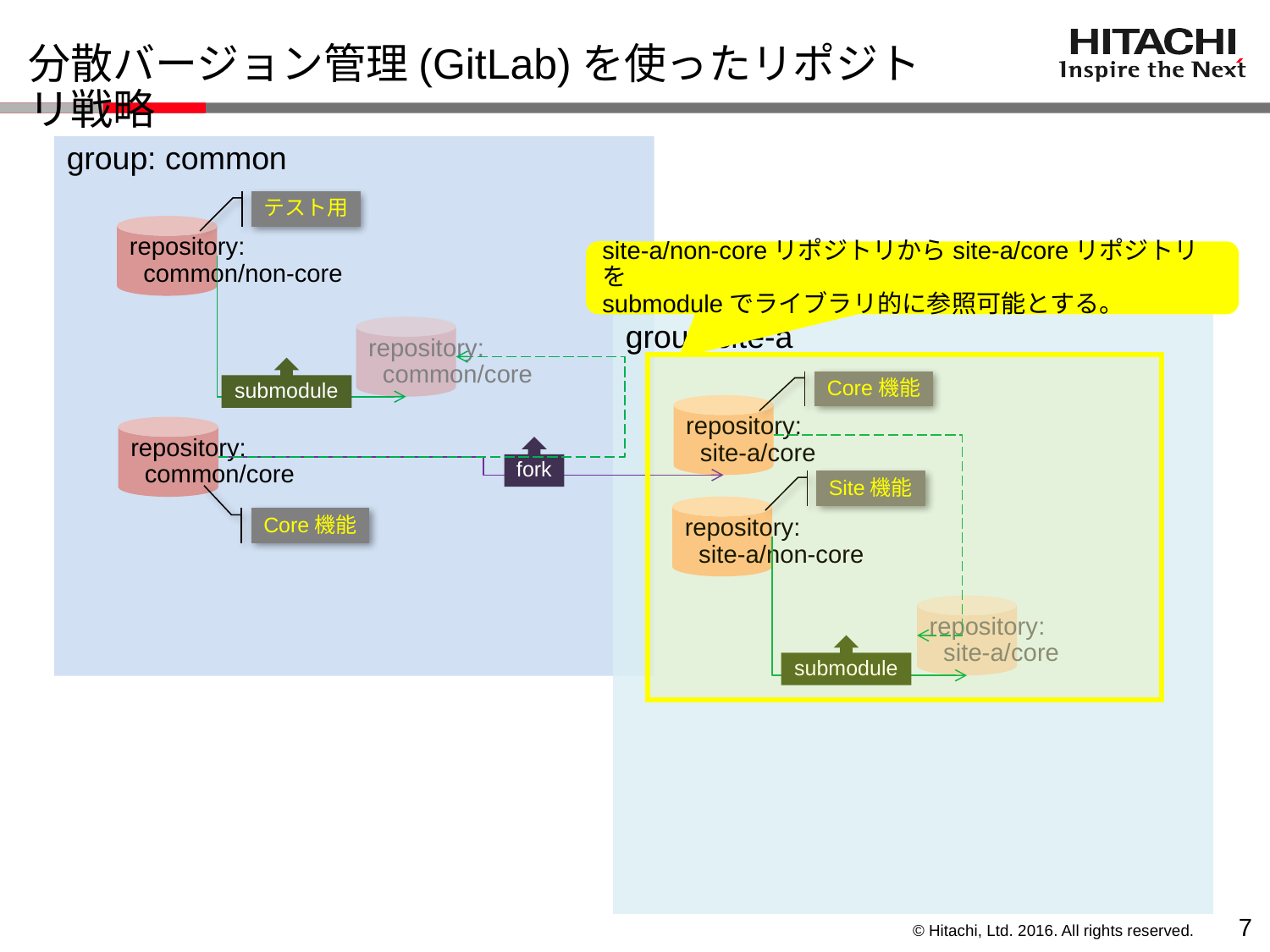

# 分散バージョン管理(GitLab)を使ったリポジトリ戦略
group: common
テスト用
repository:
  common/non-core
site-a/non-coreリポジトリからsite-a/coreリポジトリを
submoduleでライブラリ的に参照可能とする。
group:site-a
repository:
  common/core

submodule
Core機能
repository:
  site-a/core
repository:
  common/core
fork
Site機能
repository:
  site-a/non-core
Core機能
repository:
  site-a/core
submodule
7